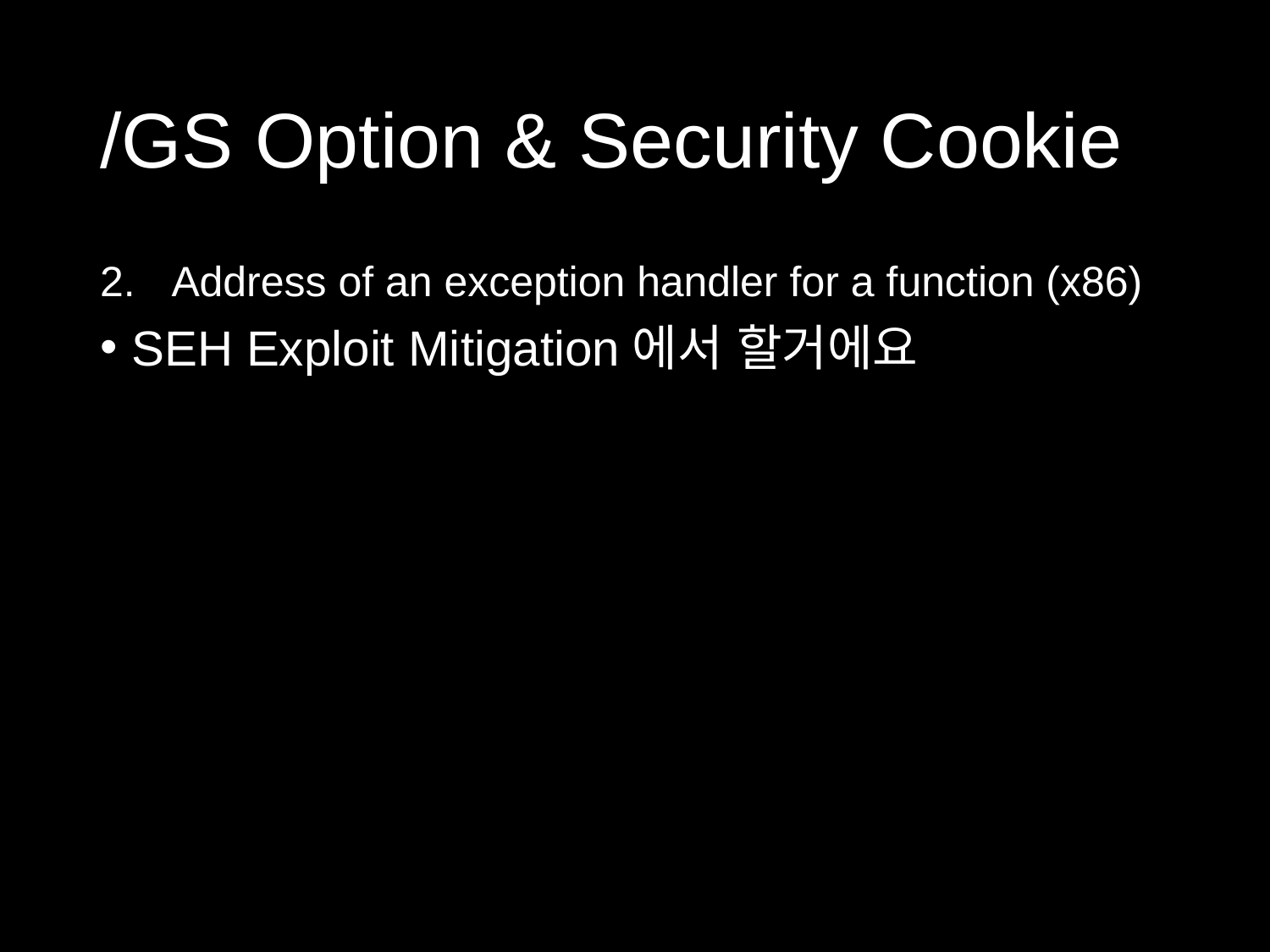

# /GS Option & Security Cookie
Address of an exception handler for a function (x86)
SEH Exploit Mitigation에서 할거에요